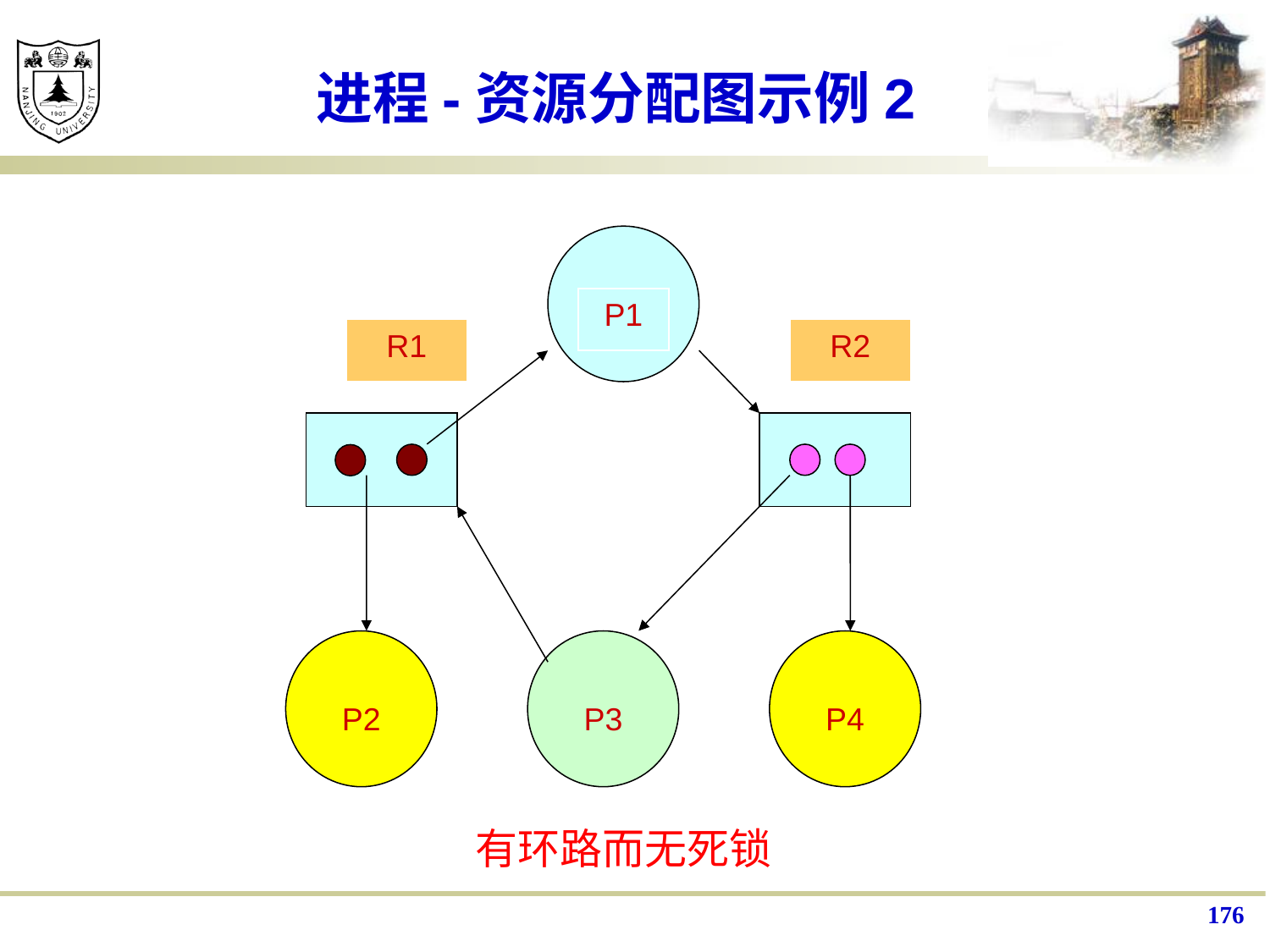

# 进程-资源分配图示例2

P1
R1
R2

P2

P3

P4
有环路而无死锁
176